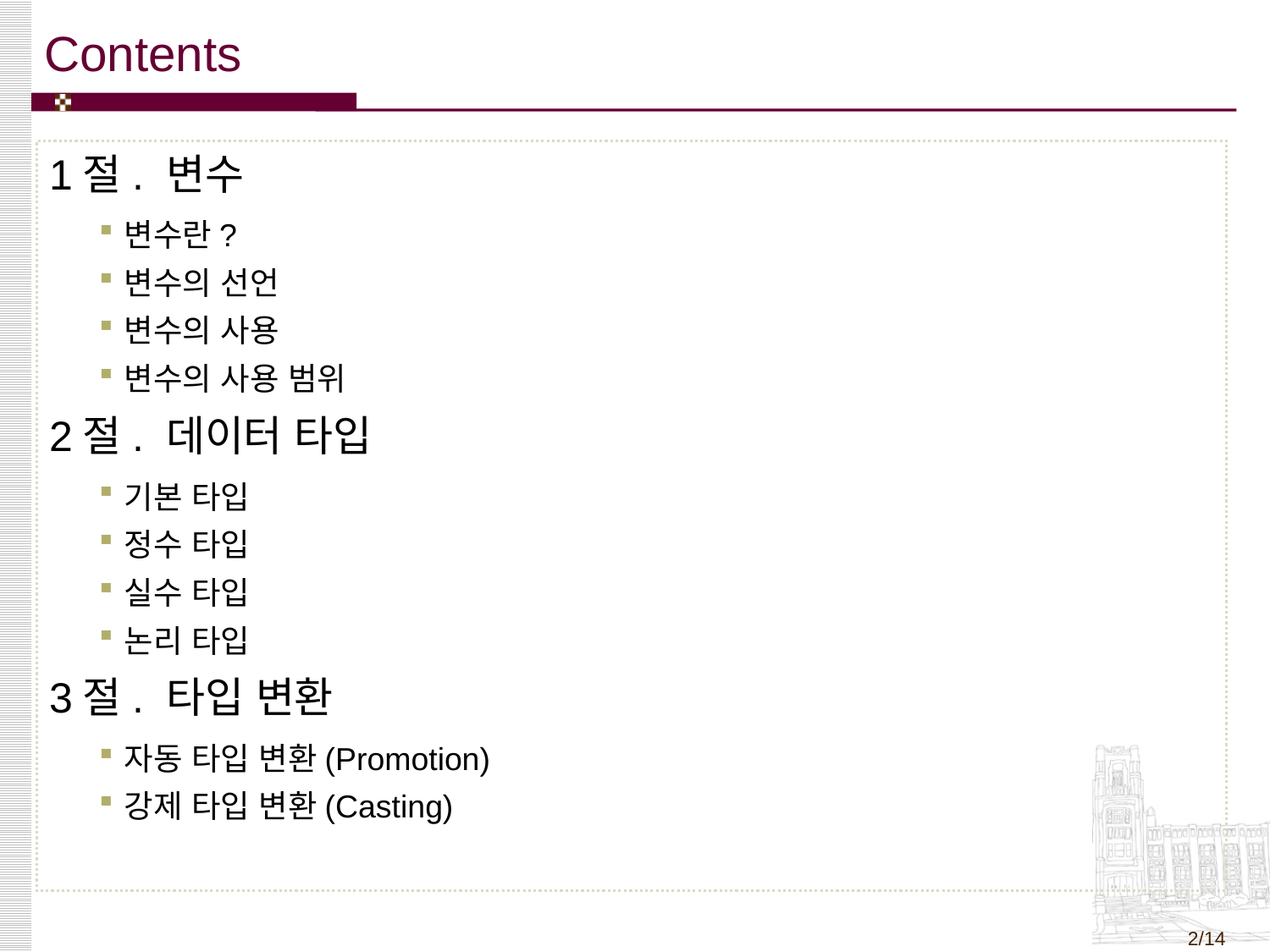

1절. 변수
변수란?
변수의 선언
변수의 사용
변수의 사용 범위
2절. 데이터 타입
기본 타입
정수 타입
실수 타입
논리 타입
3절. 타입 변환
자동 타입 변환(Promotion)
강제 타입 변환(Casting)